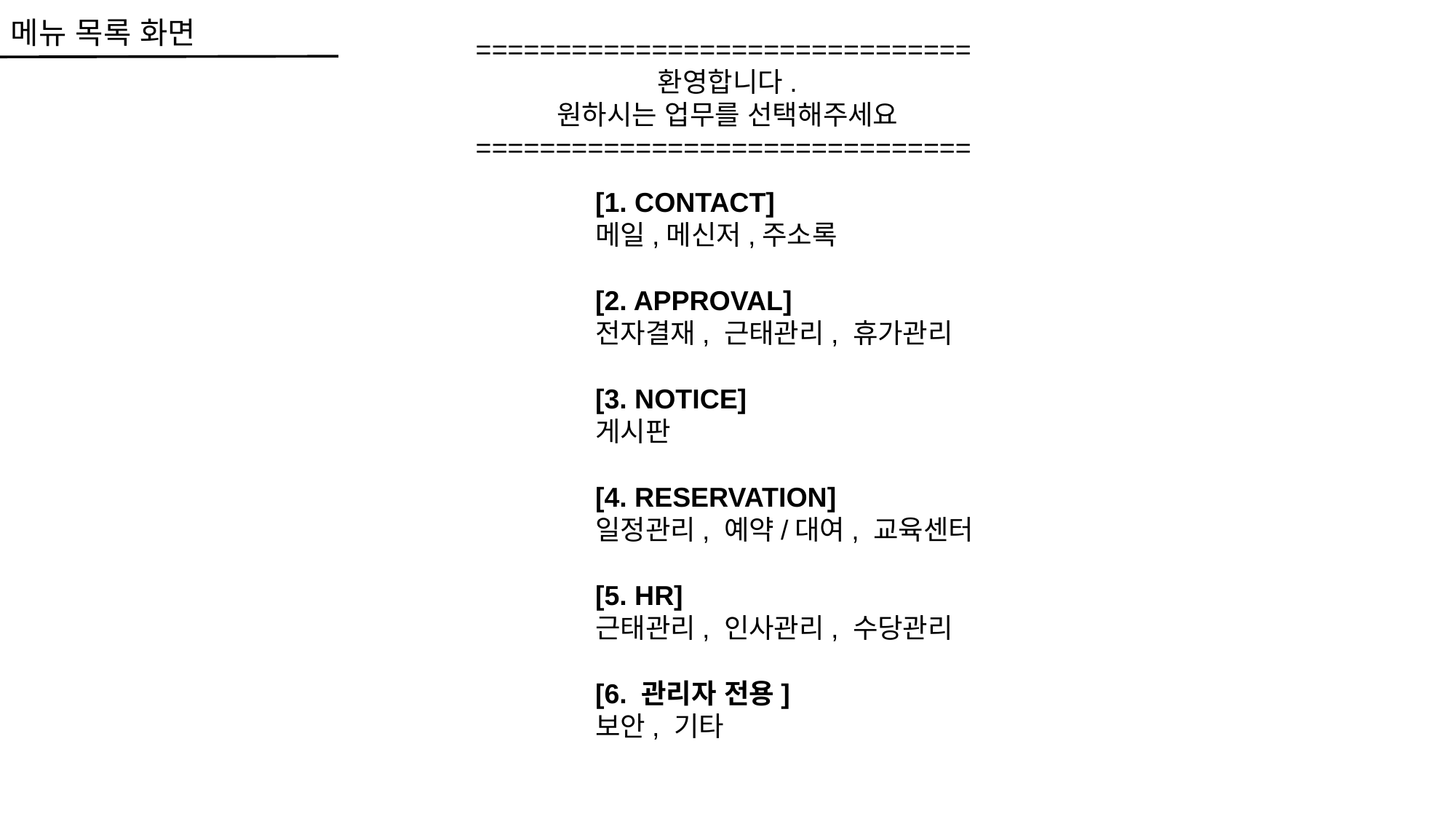

메뉴 목록 화면
===============================
환영합니다.
원하시는 업무를 선택해주세요
===============================
[1. CONTACT]
메일,메신저,주소록

[2. APPROVAL]
전자결재, 근태관리, 휴가관리

[3. NOTICE]
게시판

[4. RESERVATION]
일정관리, 예약/대여, 교육센터

[5. HR]
근태관리, 인사관리, 수당관리

[6. 관리자 전용]
보안, 기타